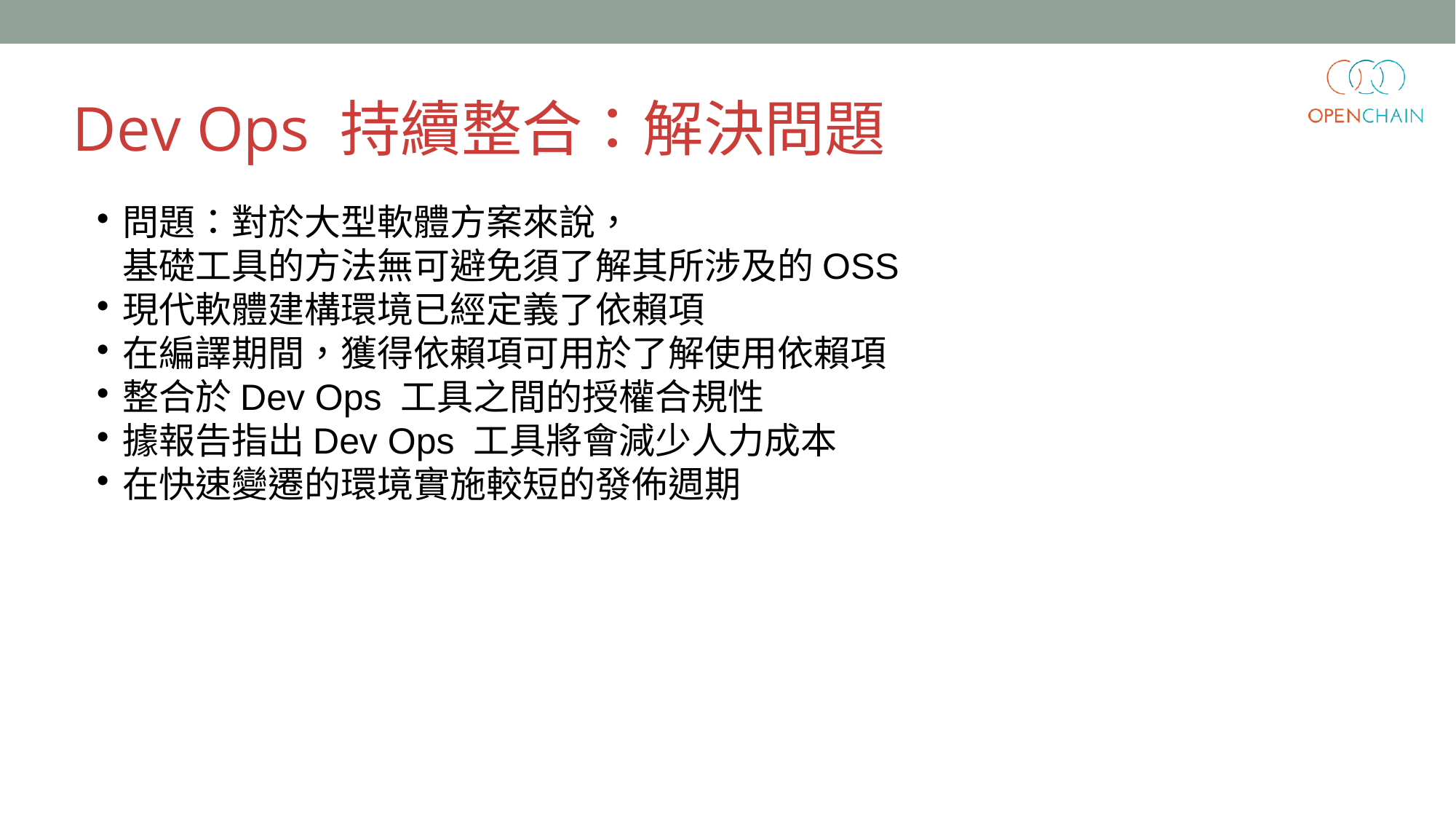

Dev Ops 持續整合：解決問題
問題：對於大型軟體方案來說，
基礎工具的方法無可避免須了解其所涉及的OSS
現代軟體建構環境已經定義了依賴項
在編譯期間，獲得依賴項可用於了解使用依賴項
整合於Dev Ops 工具之間的授權合規性
據報告指出Dev Ops 工具將會減少人力成本
在快速變遷的環境實施較短的發佈週期